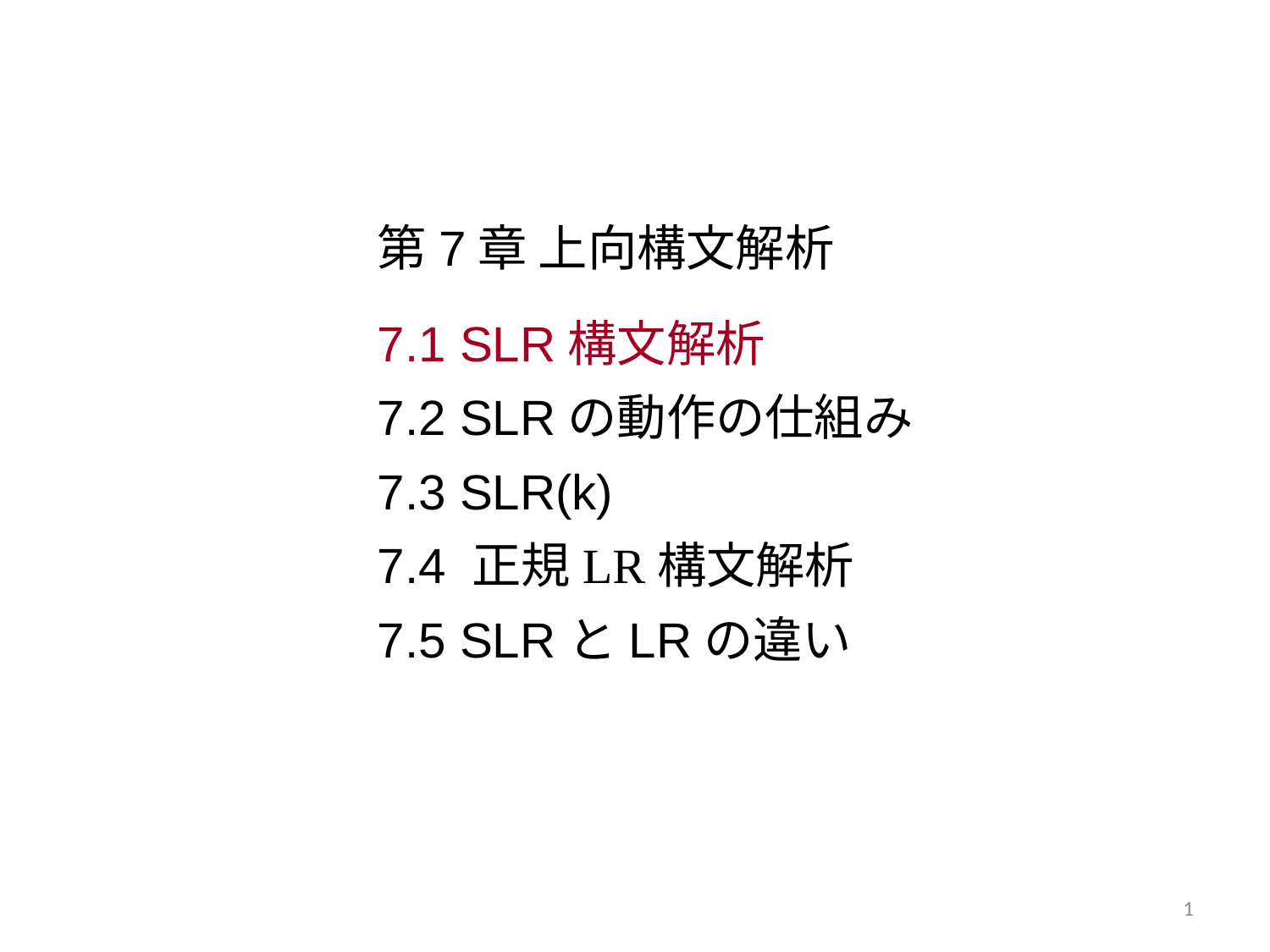

第7章 上向構文解析

7.1 SLR構文解析
7.2 SLRの動作の仕組み
7.3 SLR(k)
7.4 正規LR構文解析
7.5 SLRとLRの違い
1